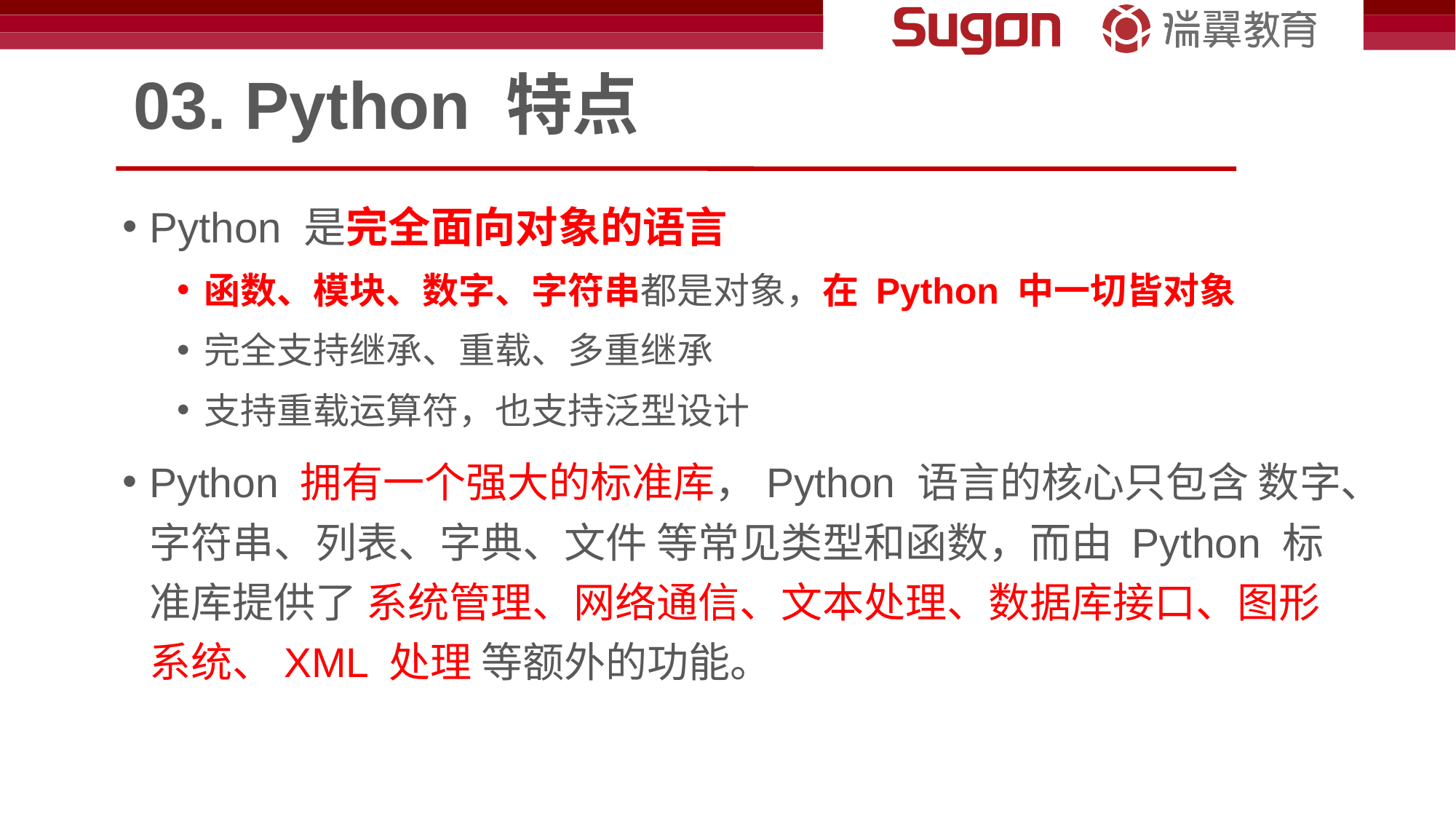

# 03. Python 特点
Python 是完全面向对象的语言
函数、模块、数字、字符串都是对象，在 Python 中一切皆对象
完全支持继承、重载、多重继承
支持重载运算符，也支持泛型设计
Python 拥有一个强大的标准库，Python 语言的核心只包含 数字、字符串、列表、字典、文件 等常见类型和函数，而由 Python 标准库提供了 系统管理、网络通信、文本处理、数据库接口、图形系统、XML 处理 等额外的功能。